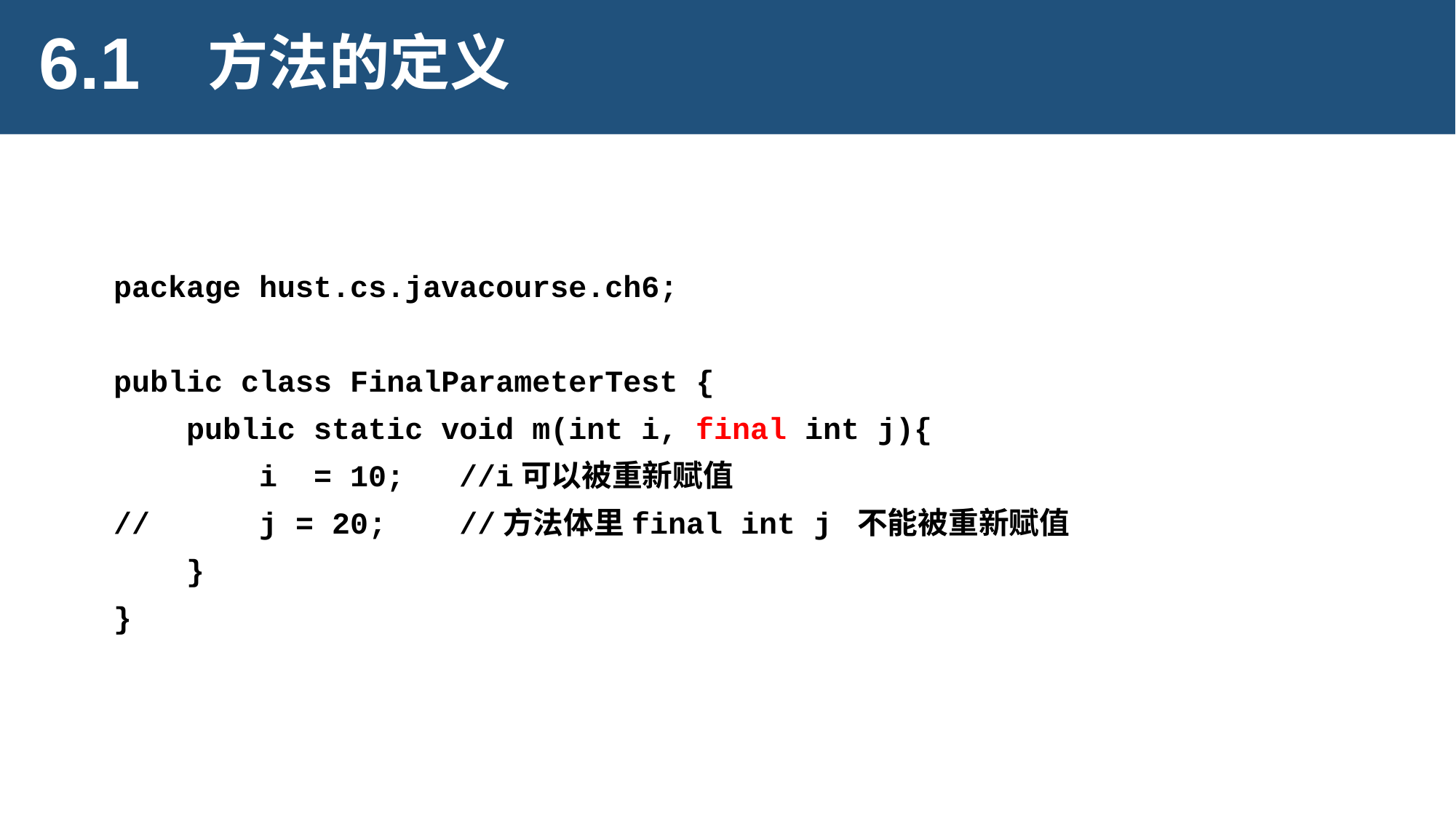

6.1
方法的定义

package hust.cs.javacourse.ch6;

public class FinalParameterTest {
    public static void m(int i, final int j){
        i  = 10;   //i可以被重新赋值
//      j = 20;    //方法体里final int j 不能被重新赋值
    }
}